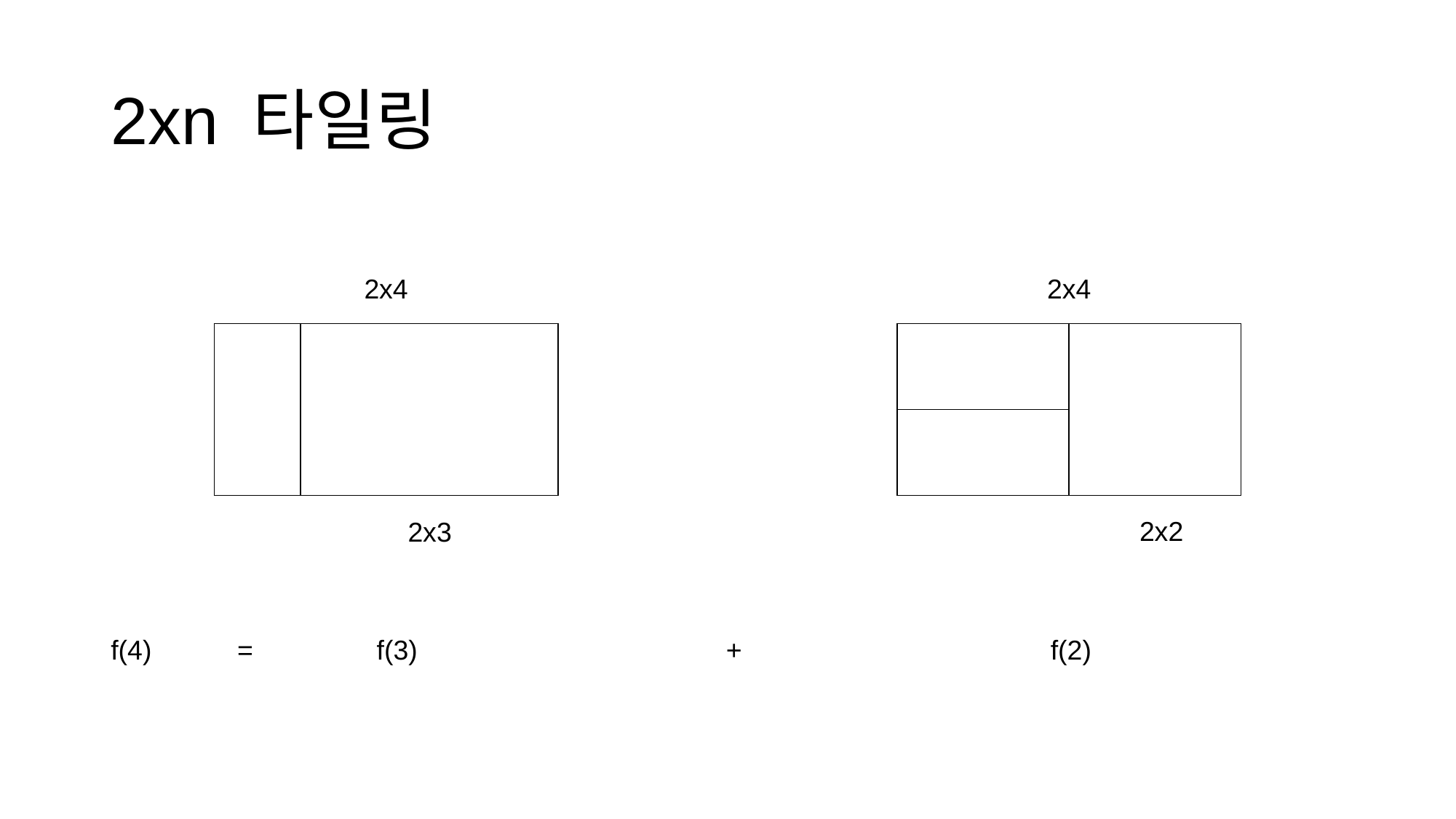

# 2xn 타일링
2x4
2x4
|  |  |
| --- | --- |
|  |  |
| --- | --- |
|  |  |
2x2
2x3
f(4)
=
f(3)
+
f(2)